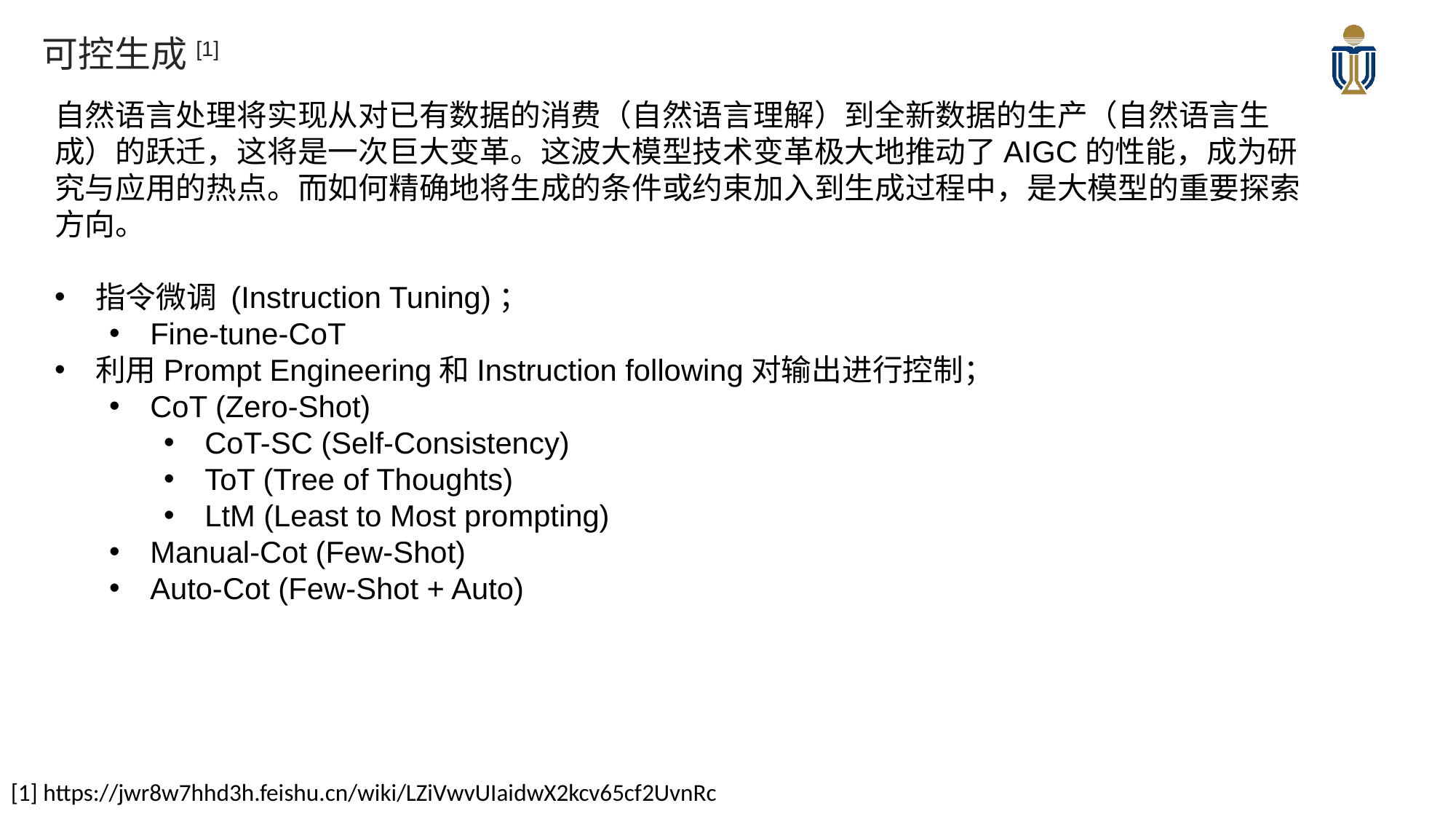

# 可控生成[1]
自然语言处理将实现从对已有数据的消费（自然语言理解）到全新数据的生产（自然语言生成）的跃迁，这将是一次巨大变革。这波大模型技术变革极大地推动了AIGC的性能，成为研究与应用的热点。而如何精确地将生成的条件或约束加入到生成过程中，是大模型的重要探索方向。

指令微调 (Instruction Tuning)；
Fine-tune-CoT
利用Prompt Engineering和Instruction following对输出进行控制；
CoT (Zero-Shot)
CoT-SC (Self-Consistency)
ToT (Tree of Thoughts)
LtM (Least to Most prompting)
Manual-Cot (Few-Shot)
Auto-Cot (Few-Shot + Auto)
[1] https://jwr8w7hhd3h.feishu.cn/wiki/LZiVwvUIaidwX2kcv65cf2UvnRc